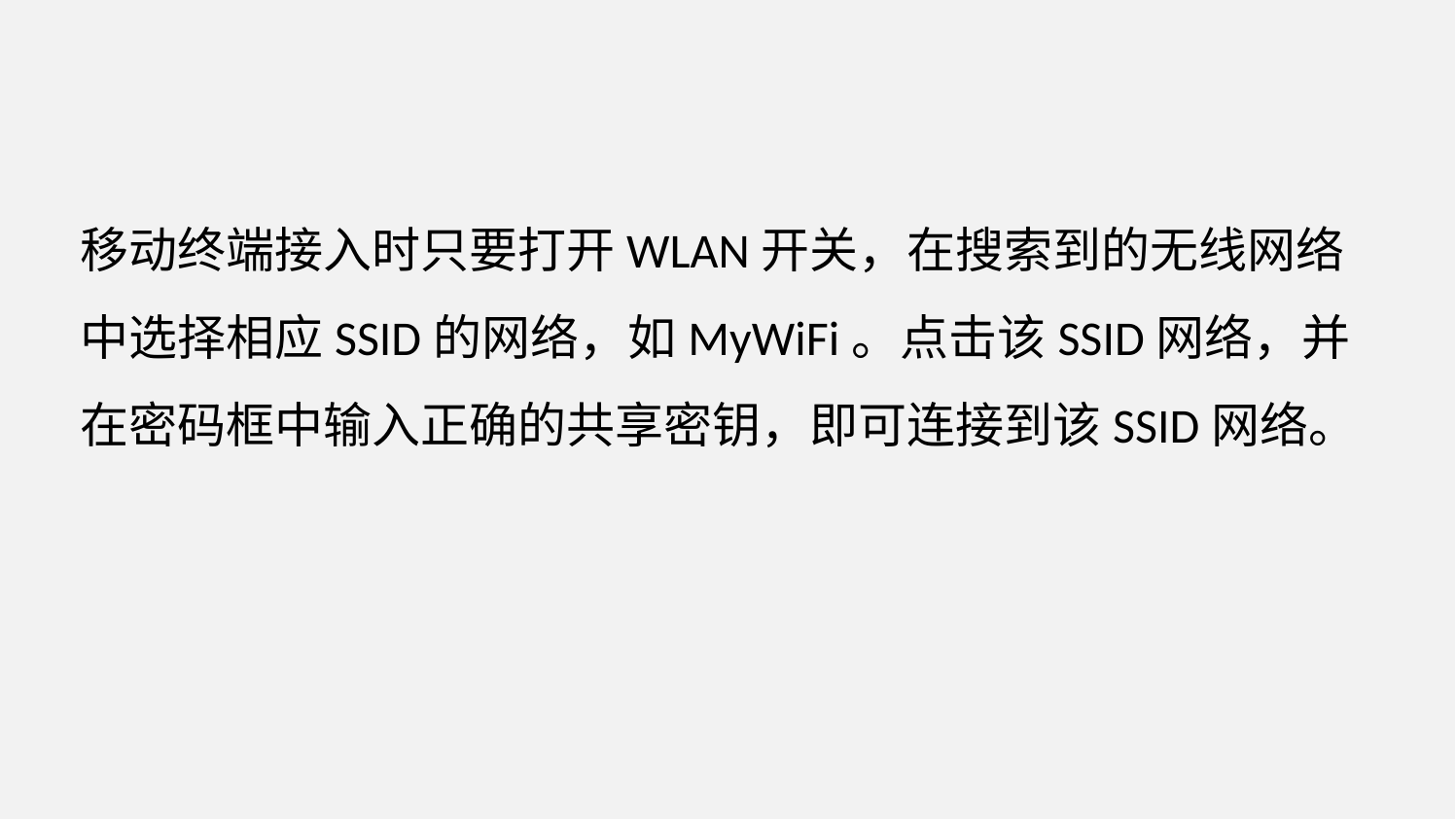

#
移动终端接入时只要打开WLAN开关，在搜索到的无线网络中选择相应SSID的网络，如MyWiFi。点击该SSID网络，并在密码框中输入正确的共享密钥，即可连接到该SSID网络。